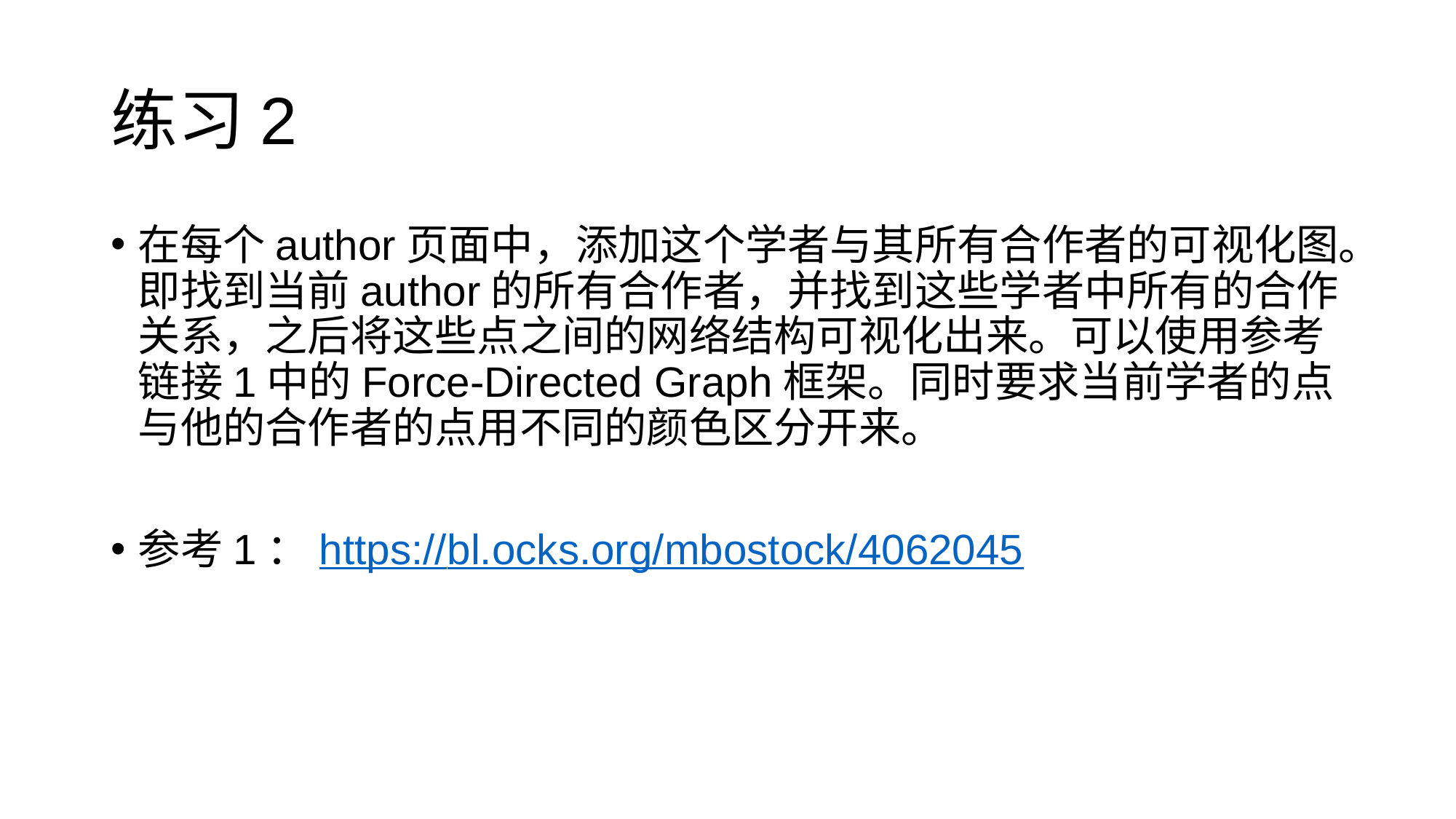

# 练习2
在每个author页面中，添加这个学者与其所有合作者的可视化图。即找到当前author的所有合作者，并找到这些学者中所有的合作关系，之后将这些点之间的网络结构可视化出来。可以使用参考链接1中的Force-Directed Graph框架。同时要求当前学者的点与他的合作者的点用不同的颜色区分开来。

参考1：https://bl.ocks.org/mbostock/4062045